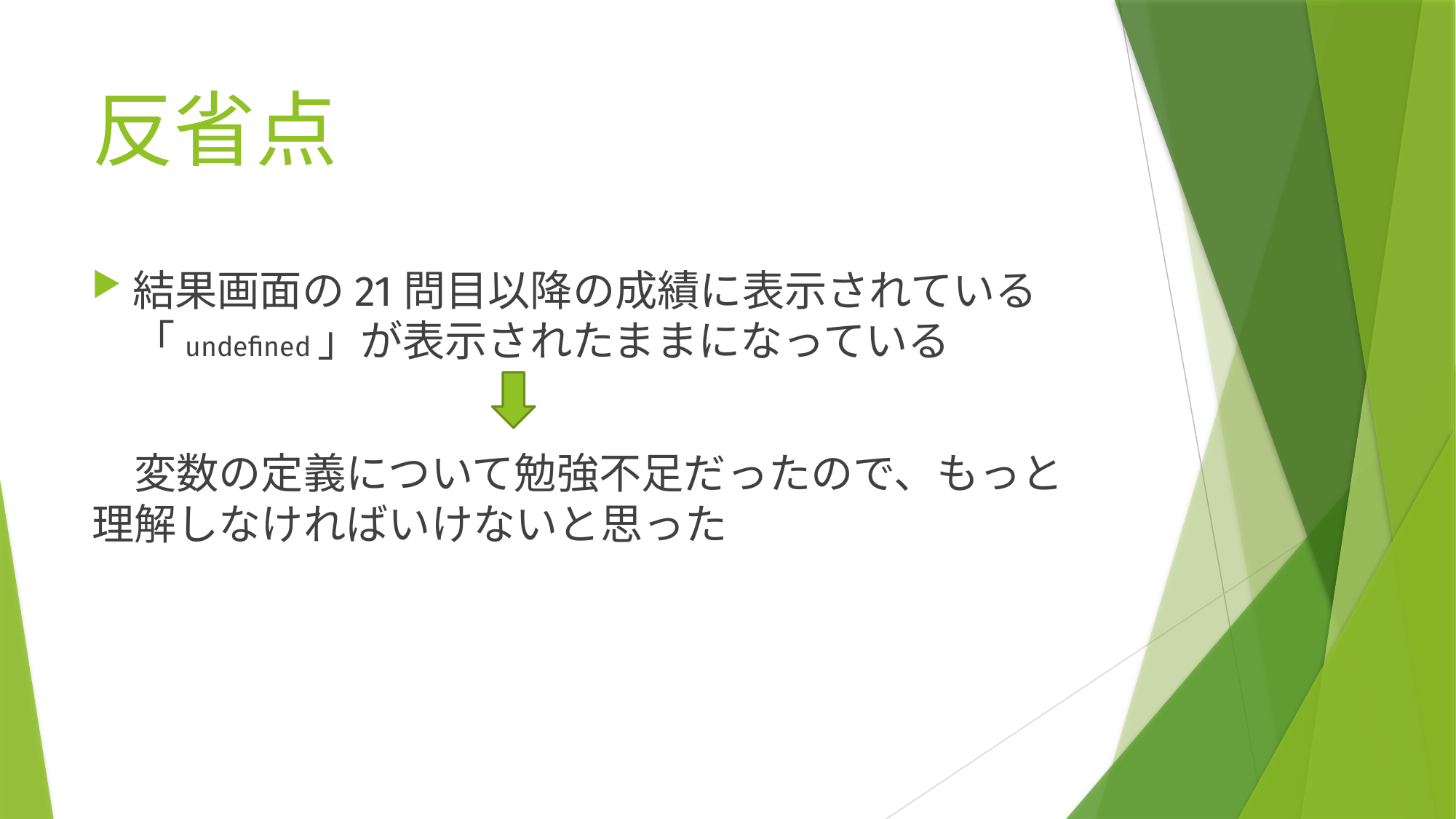

# 反省点
結果画面の21問目以降の成績に表示されている「undefined」が表示されたままになっている

　変数の定義について勉強不足だったので、もっと理解しなければいけないと思った